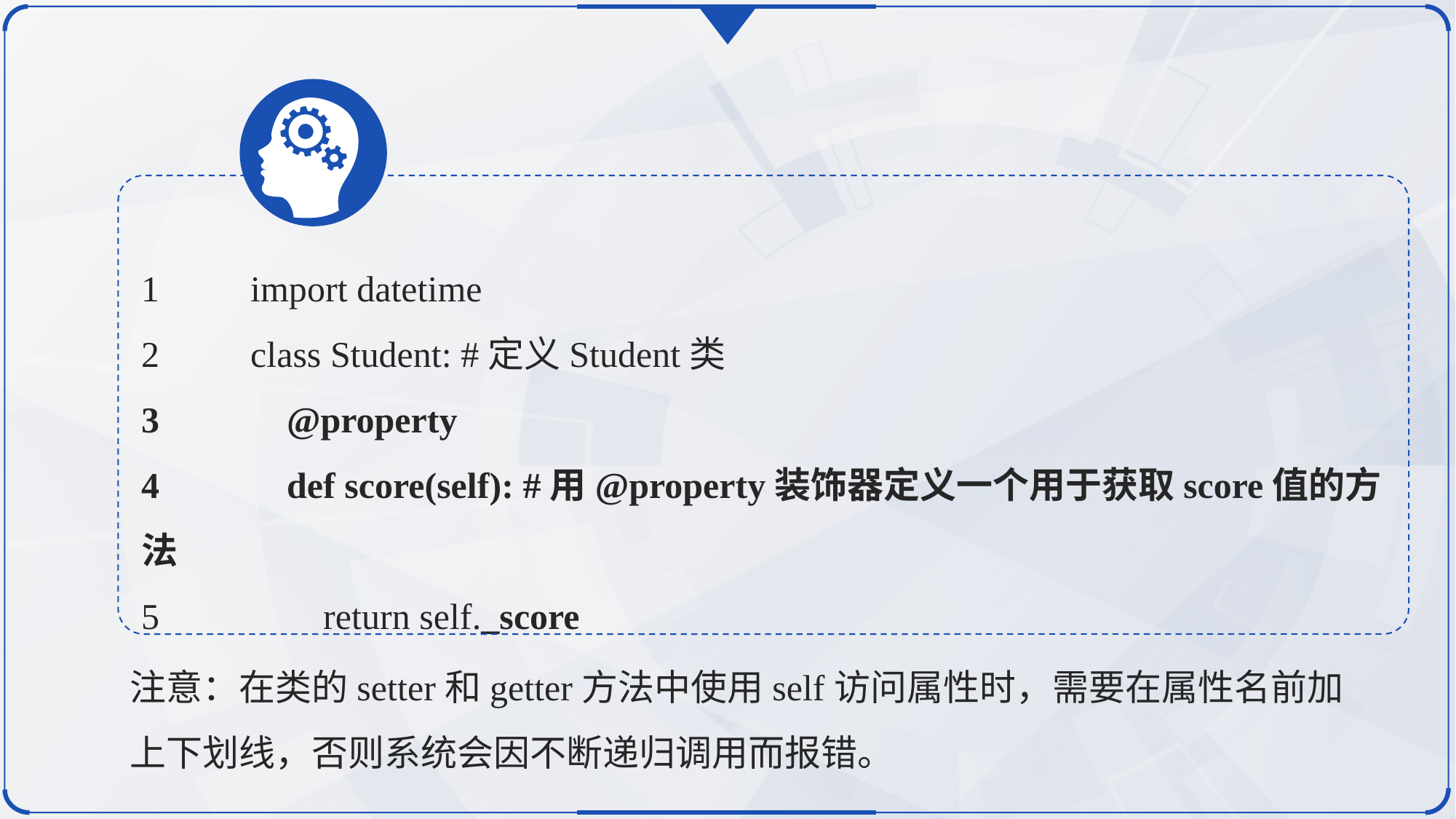

1	import datetime
2	class Student: #定义Student类
3	    @property
4	    def score(self): #用@property装饰器定义一个用于获取score值的方法
5	        return self._score
注意：在类的setter和getter方法中使用self访问属性时，需要在属性名前加上下划线，否则系统会因不断递归调用而报错。